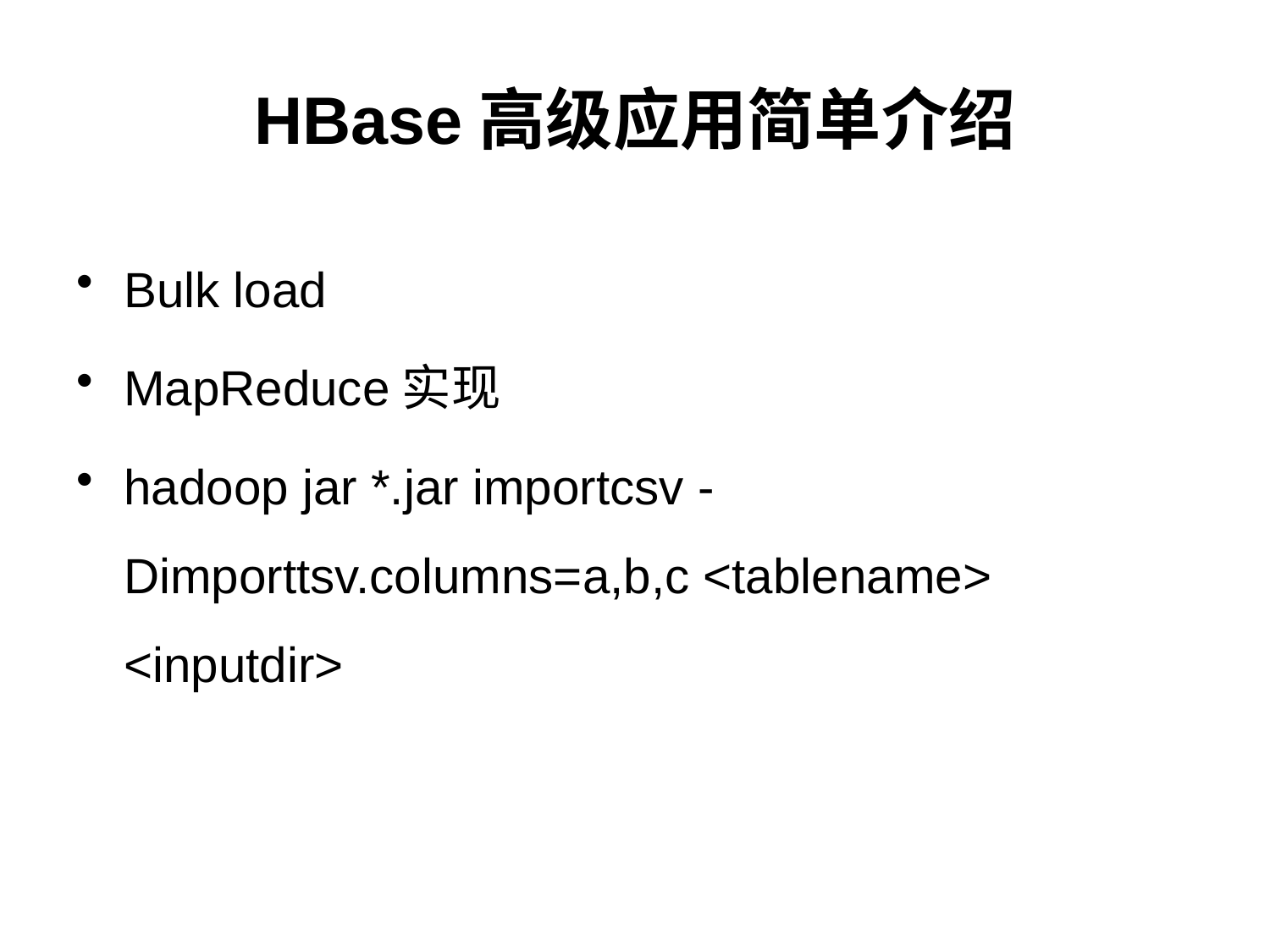

HBase高级应用简单介绍
Bulk load
MapReduce实现
hadoop jar *.jar importcsv -Dimporttsv.columns=a,b,c <tablename> <inputdir>